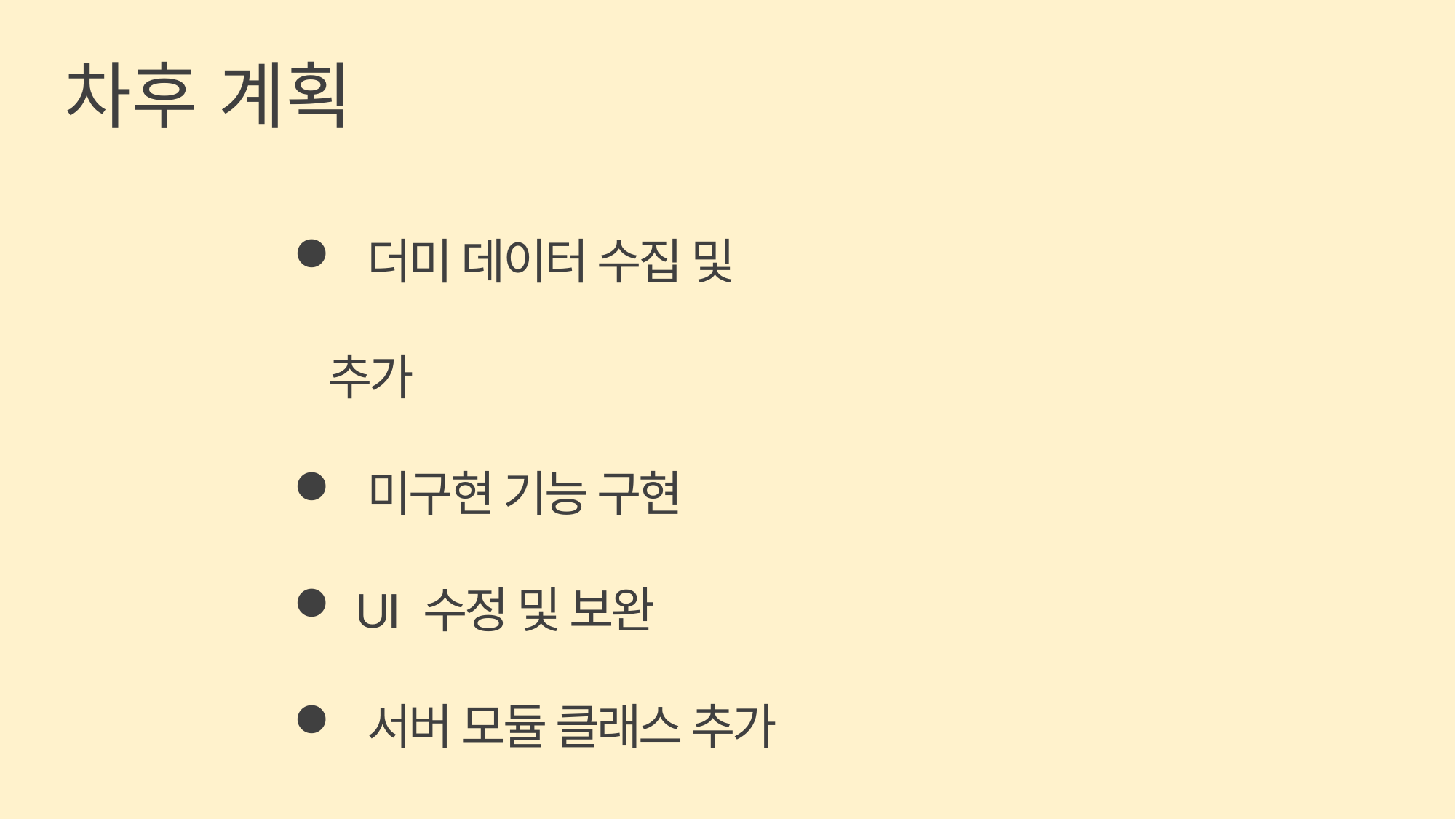

차후 계획
 더미 데이터 수집 및 추가
 미구현 기능 구현
 UI 수정 및 보완
 서버 모듈 클래스 추가